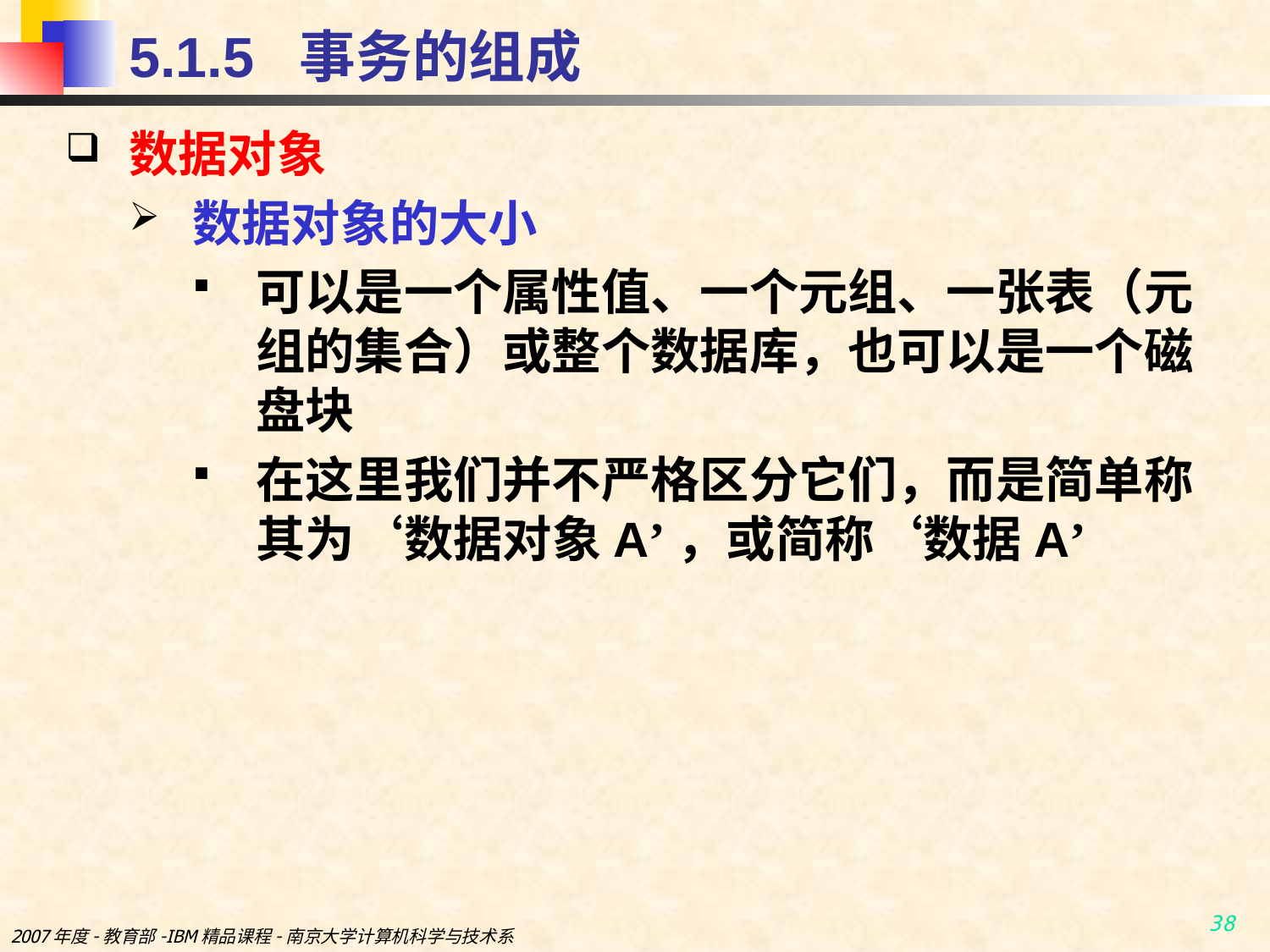

# 5.1.5  事务的组成
数据对象
数据对象的大小
可以是一个属性值、一个元组、一张表（元组的集合）或整个数据库，也可以是一个磁盘块
在这里我们并不严格区分它们，而是简单称其为‘数据对象A’，或简称‘数据A’
38